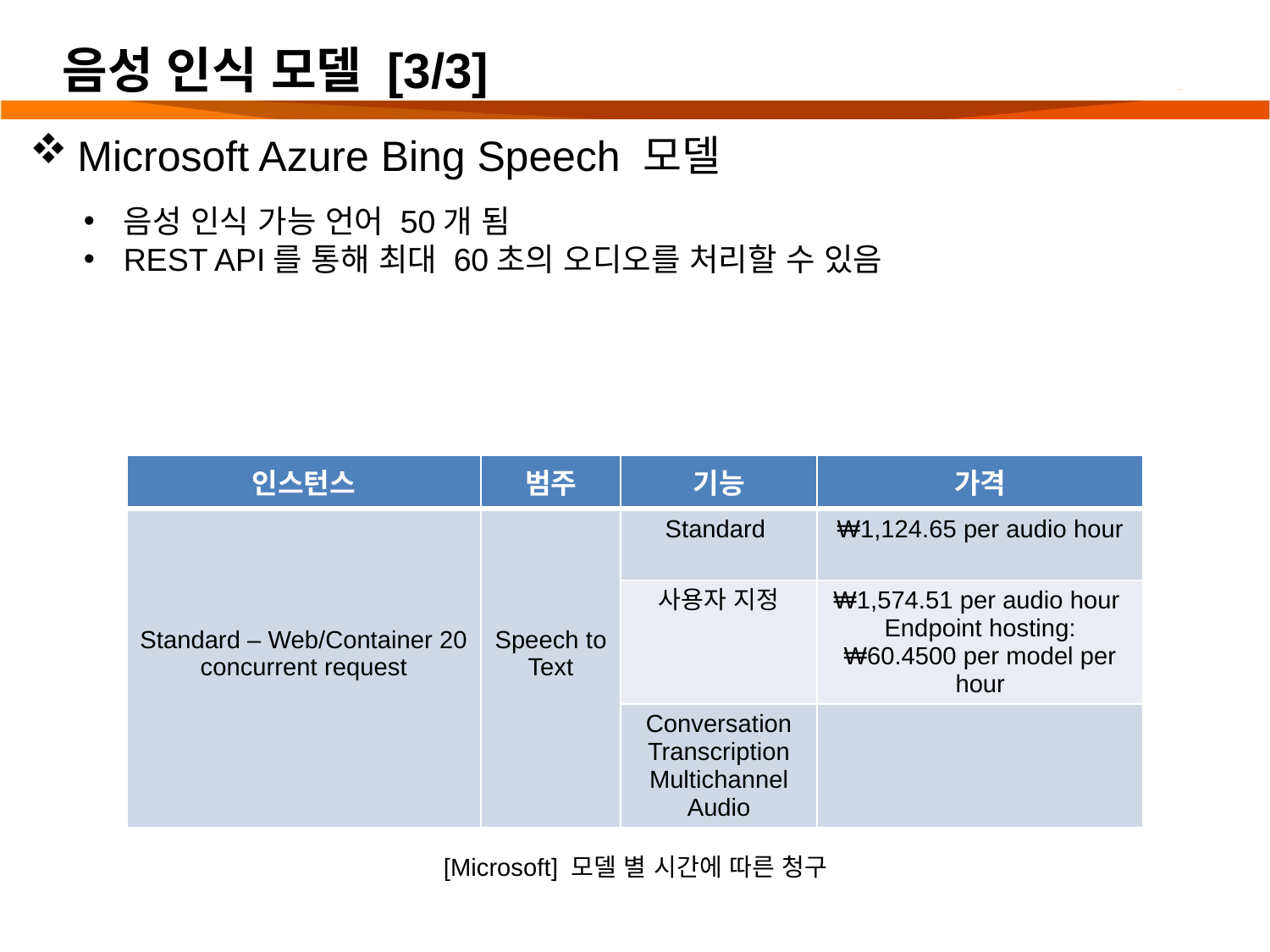

# 음성 인식 모델 [3/3]
Microsoft Azure Bing Speech 모델
음성 인식 가능 언어 50개 됨
REST API를 통해 최대 60초의 오디오를 처리할 수 있음
| 인스턴스 | 범주 | 기능 | 가격 |
| --- | --- | --- | --- |
| Standard – Web/Container 20 concurrent request | Speech to Text | Standard | ₩1,124.65 per audio hour |
|  |  | 사용자 지정 | ₩1,574.51 per audio hour Endpoint hosting: ₩60.4500 per model per hour |
|  |  | Conversation Transcription Multichannel Audio |  |
[Microsoft] 모델 별 시간에 따른 청구